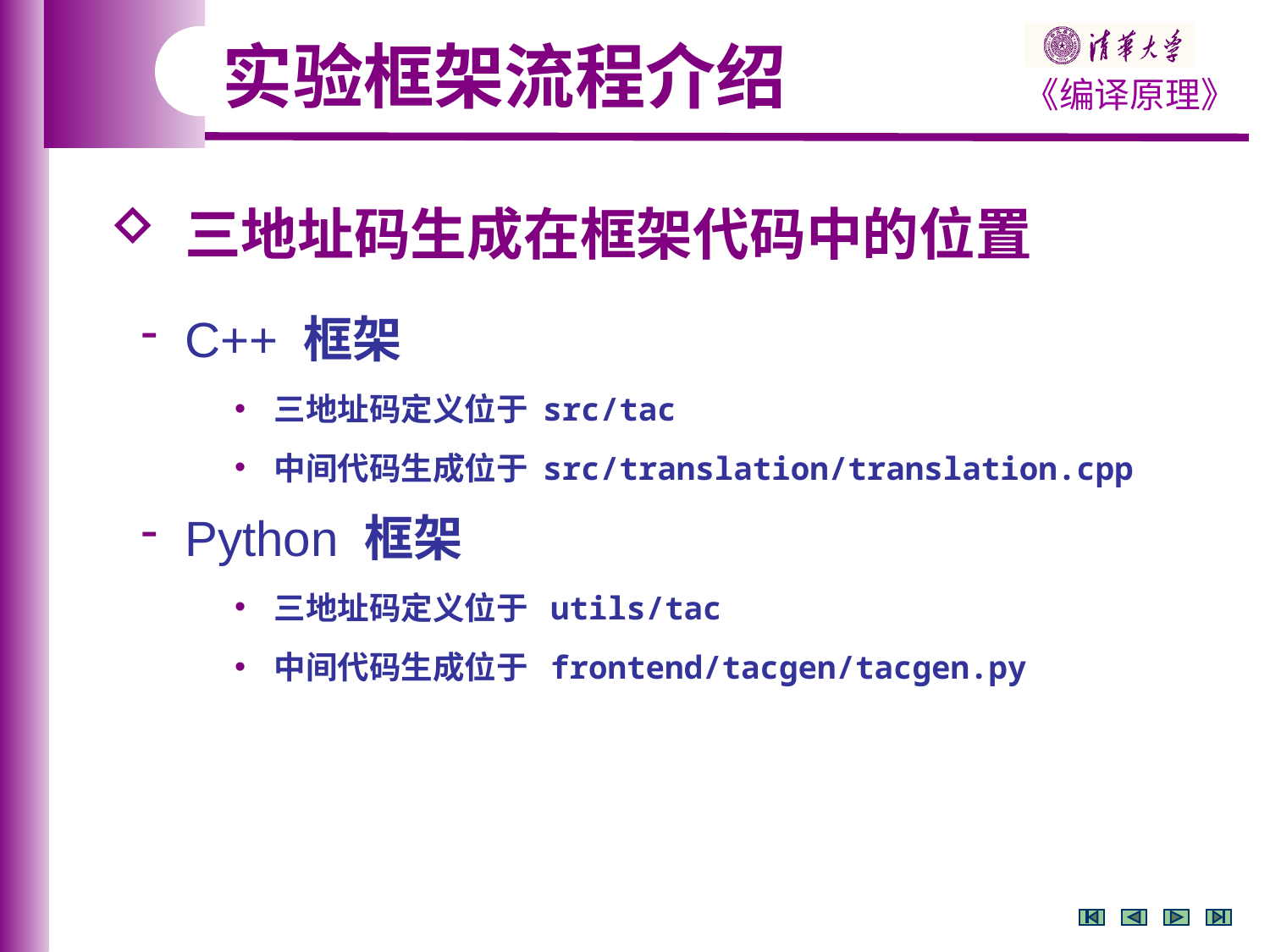

实验框架流程介绍
 三地址码生成在框架代码中的位置

 C++ 框架

三地址码定义位于 src/tac

中间代码生成位于 src/translation/translation.cpp

 Python 框架

三地址码定义位于  utils/tac

中间代码生成位于  frontend/tacgen/tacgen.py